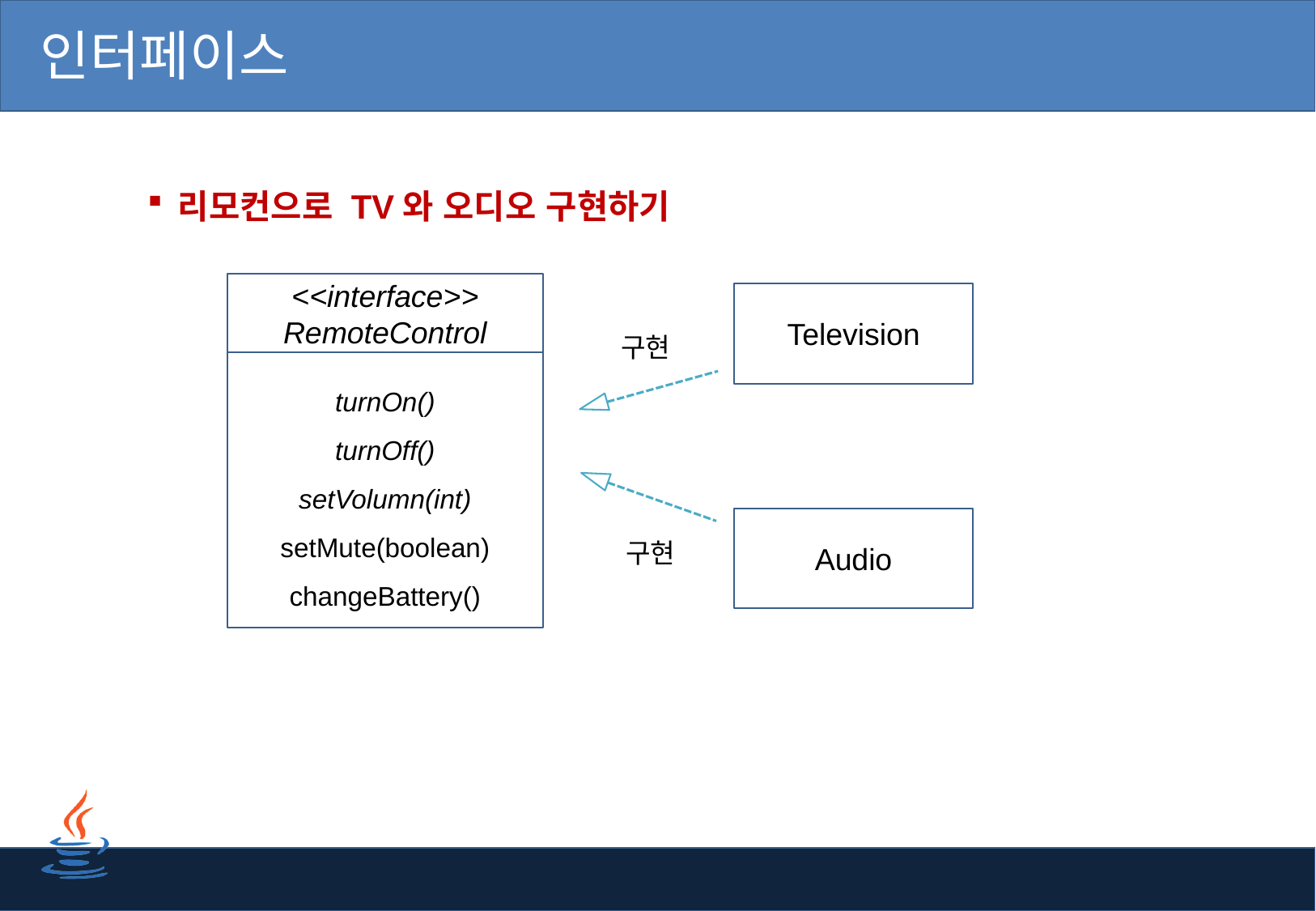

# 인터페이스
리모컨으로 TV와 오디오 구현하기

<<interface>>
RemoteControl
Television
구현
turnOn()
turnOff()
setVolumn(int)
setMute(boolean)
changeBattery()

Audio
구현
10